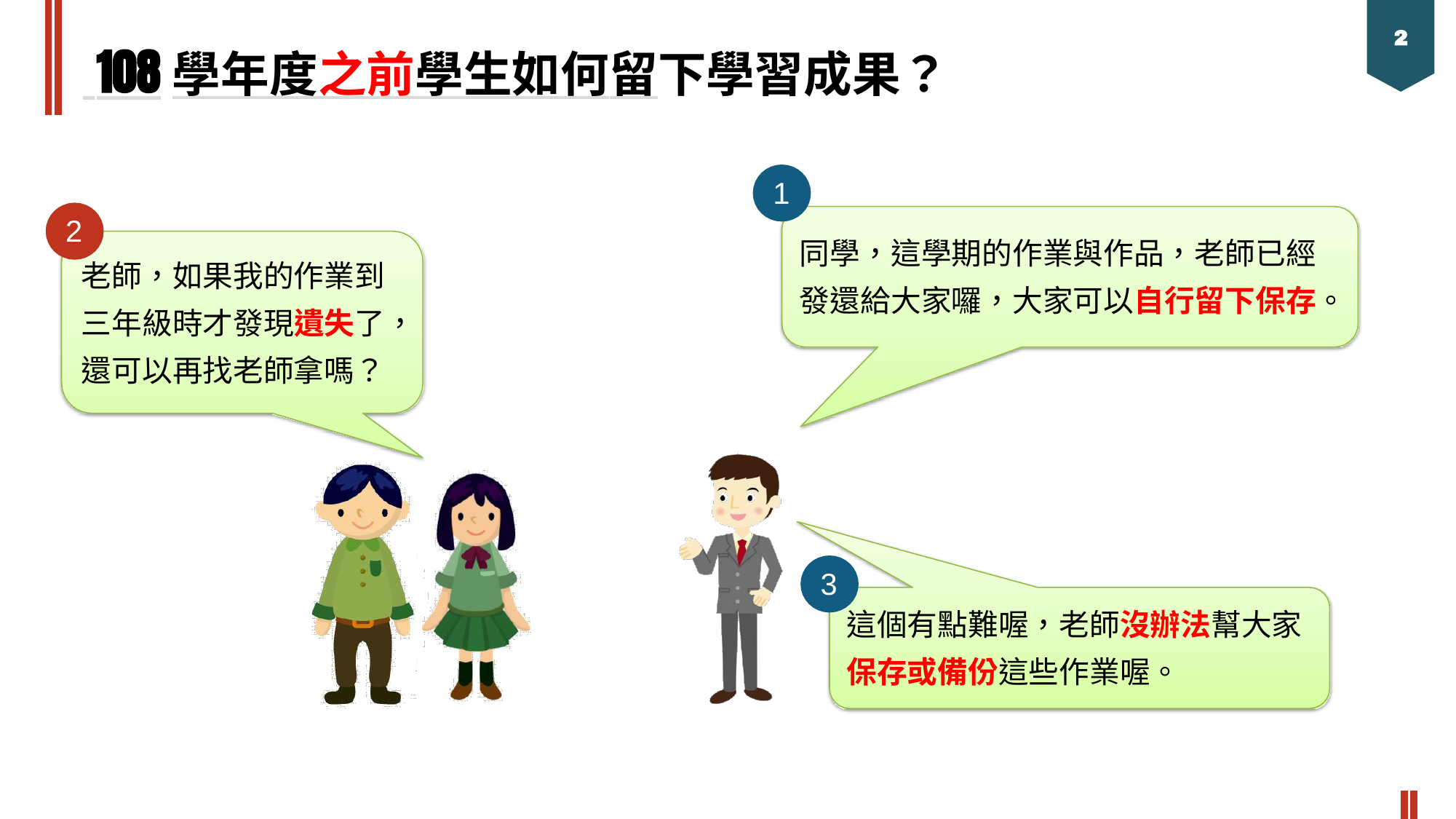

2
# 108學年度之前學生如何留下學習成果？

1
2
老師，如果我的作業到
三年級時才發現遺失了， 還可以再找老師拿嗎？

同學，這學期的作業與作品，老師已經 發還給大家囉，大家可以自行留下保存。

3
這個有點難喔，老師沒辦法幫大家 保存或備份這些作業喔。